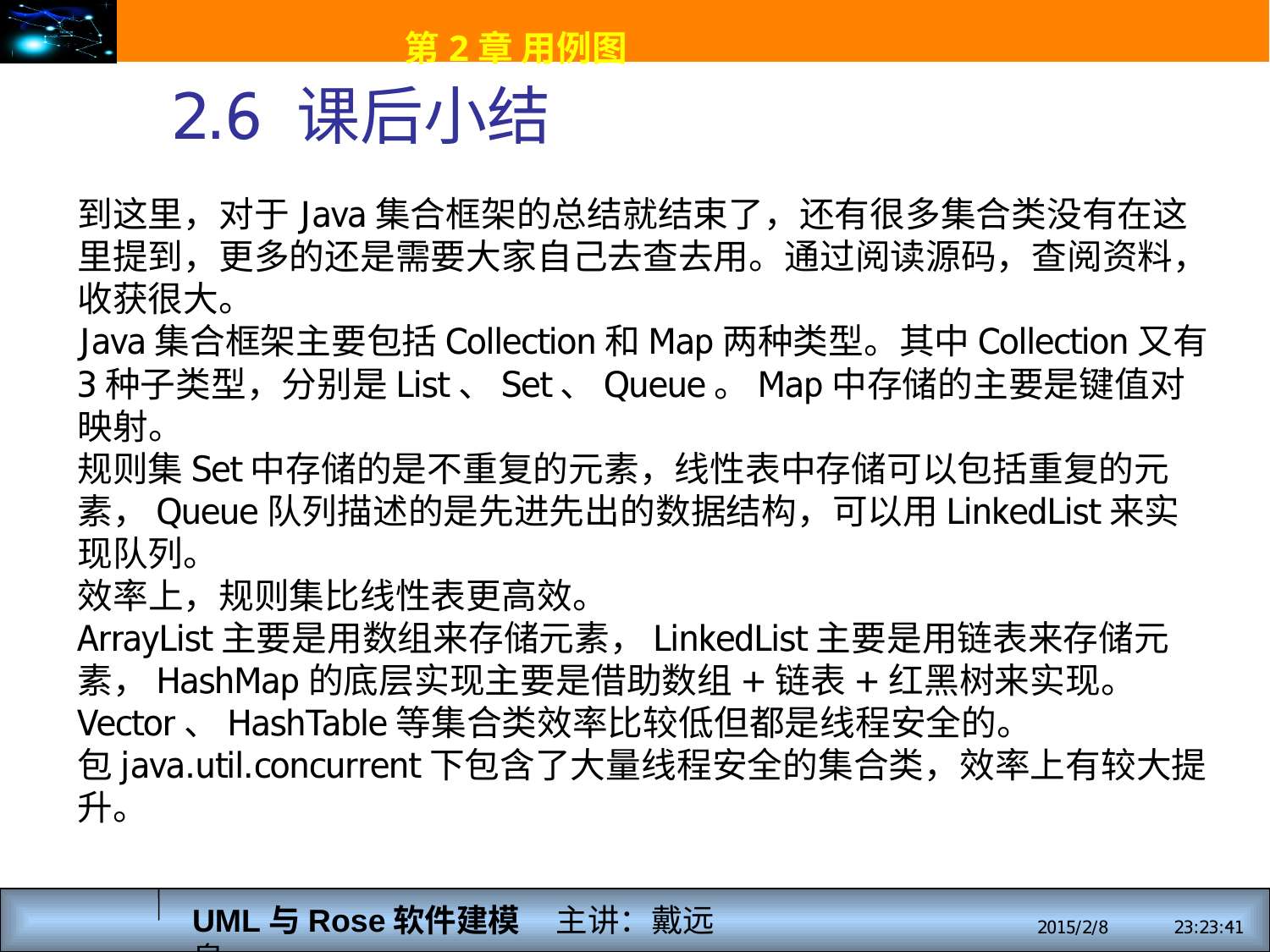

# 2.6 课后小结
到这里，对于Java集合框架的总结就结束了，还有很多集合类没有在这里提到，更多的还是需要大家自己去查去用。通过阅读源码，查阅资料，收获很大。
Java集合框架主要包括Collection和Map两种类型。其中Collection又有3种子类型，分别是List、Set、Queue。Map中存储的主要是键值对映射。
规则集Set中存储的是不重复的元素，线性表中存储可以包括重复的元素，Queue队列描述的是先进先出的数据结构，可以用LinkedList来实现队列。
效率上，规则集比线性表更高效。
ArrayList主要是用数组来存储元素，LinkedList主要是用链表来存储元素，HashMap的底层实现主要是借助数组+链表+红黑树来实现。
Vector、HashTable等集合类效率比较低但都是线程安全的。
包java.util.concurrent下包含了大量线程安全的集合类，效率上有较大提升。